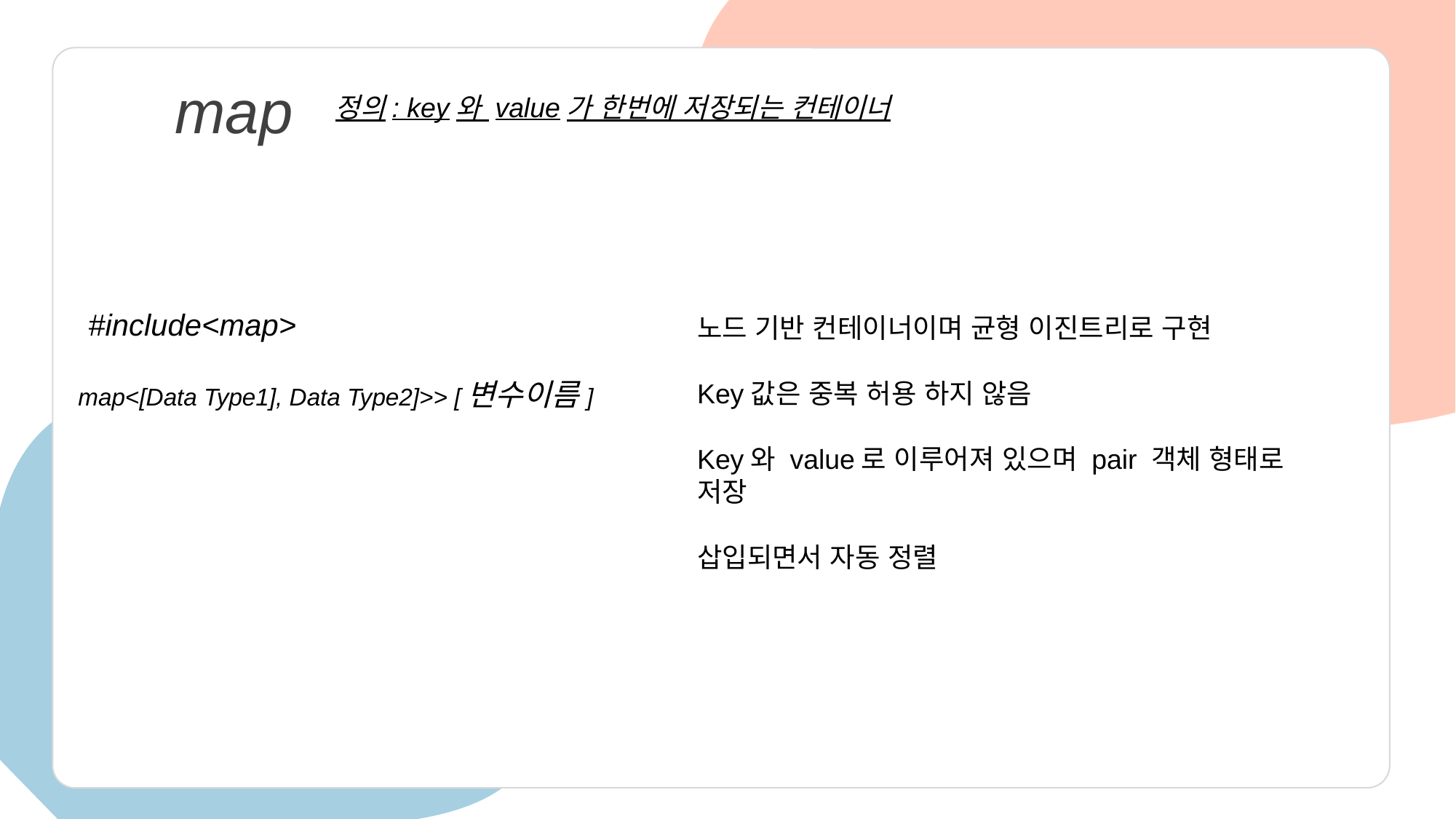

map
노드 기반 컨테이너이며 균형 이진트리로 구현

Key값은 중복 허용 하지 않음
정의: key와 value가 한번에 저장되는 컨테이너
#include<map>
노드 기반 컨테이너이며 균형 이진트리로 구현

Key값은 중복 허용 하지 않음

Key와 value로 이루어져 있으며 pair 객체 형태로 저장

삽입되면서 자동 정렬
map<[Data Type1], Data Type2]>> [변수이름]